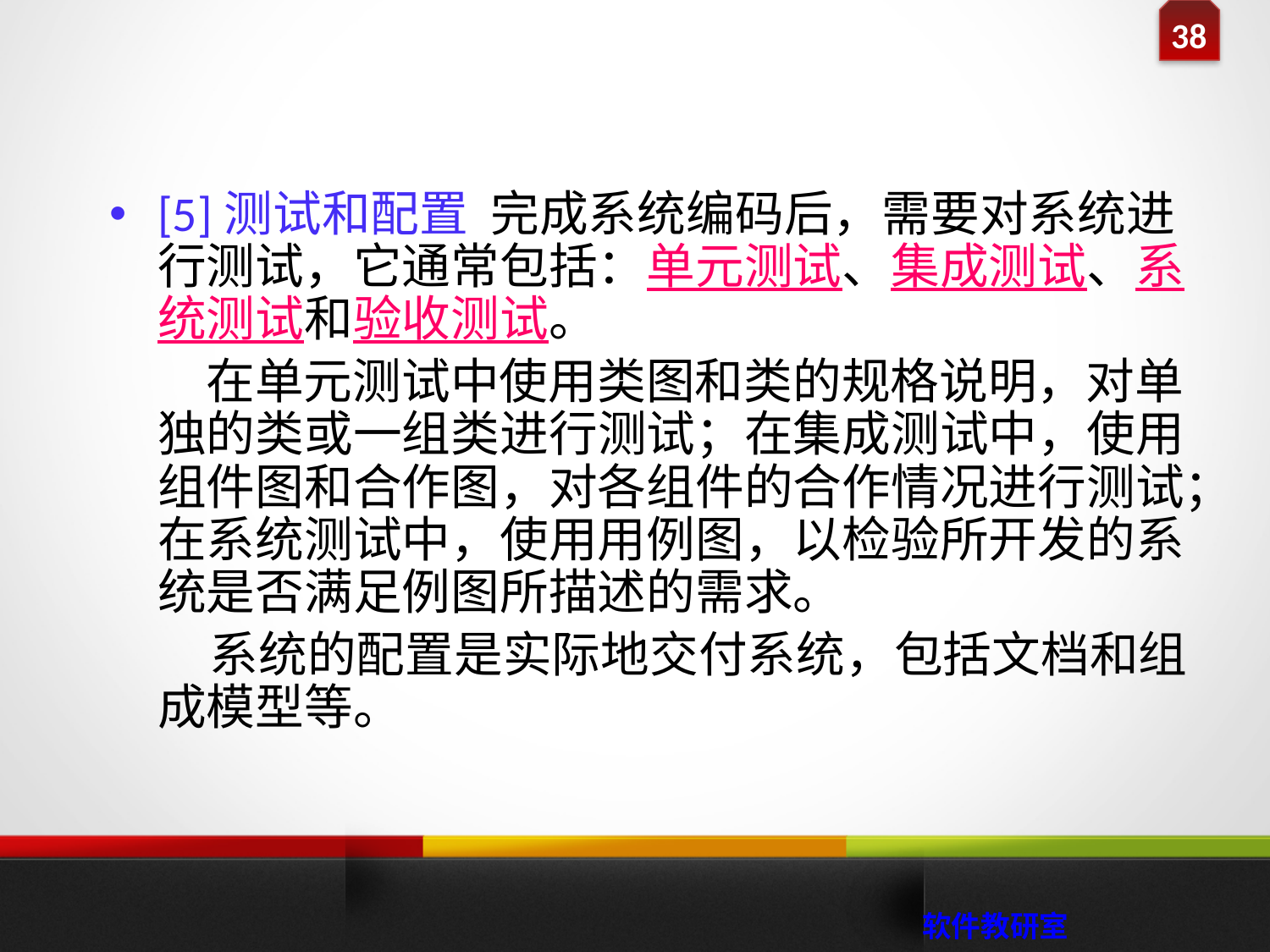

[5]测试和配置  完成系统编码后，需要对系统进行测试，它通常包括：单元测试、集成测试、系统测试和验收测试。
         在单元测试中使用类图和类的规格说明，对单独的类或一组类进行测试；在集成测试中，使用组件图和合作图，对各组件的合作情况进行测试；在系统测试中，使用用例图，以检验所开发的系统是否满足例图所描述的需求。
        系统的配置是实际地交付系统，包括文档和组成模型等。
                                     软件教研室